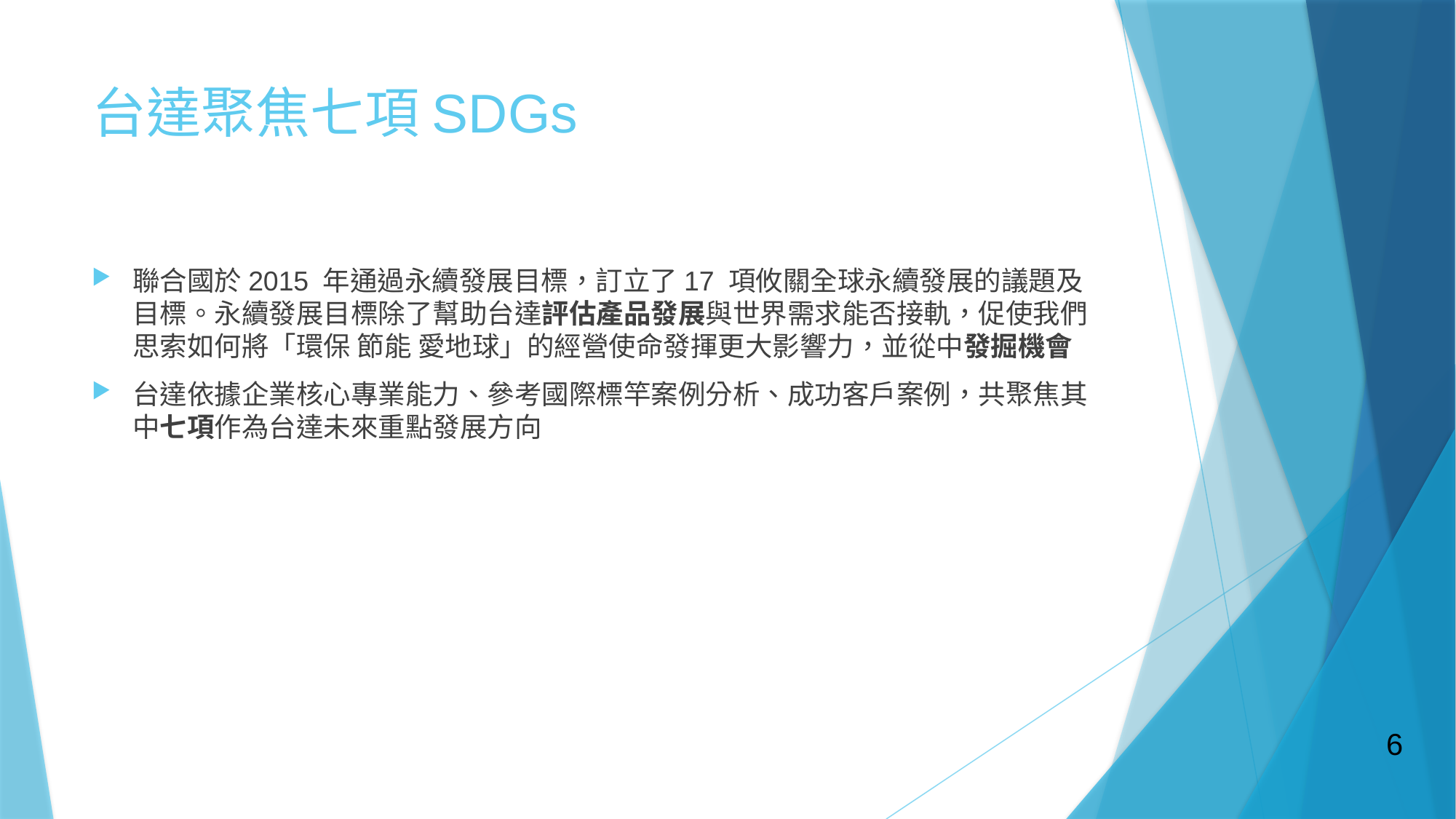

# 台達聚焦七項SDGs
聯合國於2015 年通過永續發展目標，訂立了17 項攸關全球永續發展的議題及目標。永續發展目標除了幫助台達評估產品發展與世界需求能否接軌，促使我們思索如何將「環保 節能 愛地球」的經營使命發揮更大影響力，並從中發掘機會
台達依據企業核心專業能力、參考國際標竿案例分析、成功客戶案例，共聚焦其中七項作為台達未來重點發展方向
6